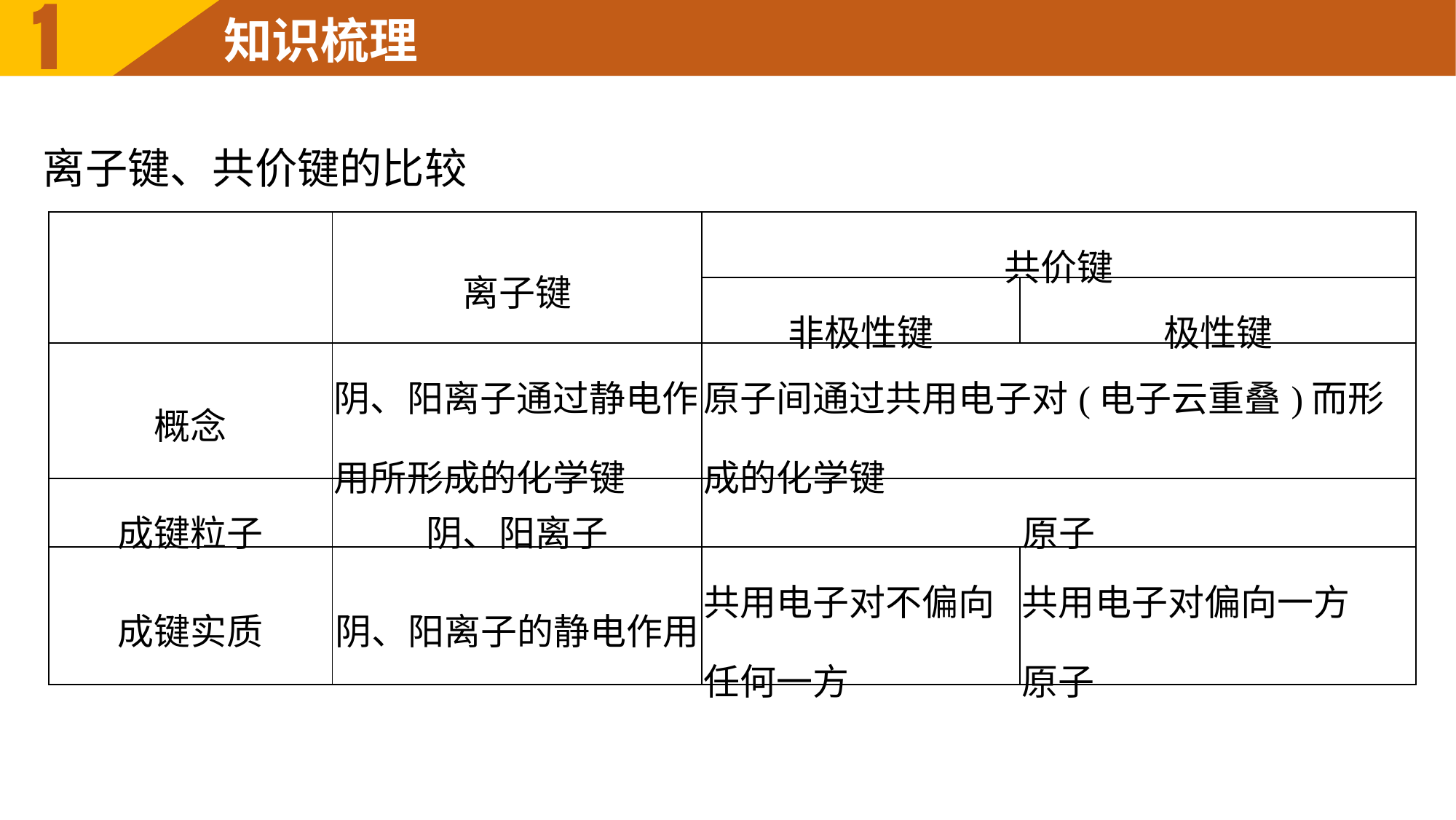

离子键、共价键的比较
|  | 离子键 | 共价键 |  |
| --- | --- | --- | --- |
|  |  | 非极性键 | 极性键 |
| 概念 | 阴、阳离子通过静电作用所形成的化学键 | 原子间通过共用电子对(电子云重叠)而形成的化学键 |  |
| 成键粒子 | 阴、阳离子 | 原子 |  |
| 成键实质 | 阴、阳离子的静电作用 | 共用电子对不偏向任何一方 | 共用电子对偏向一方 原子 |